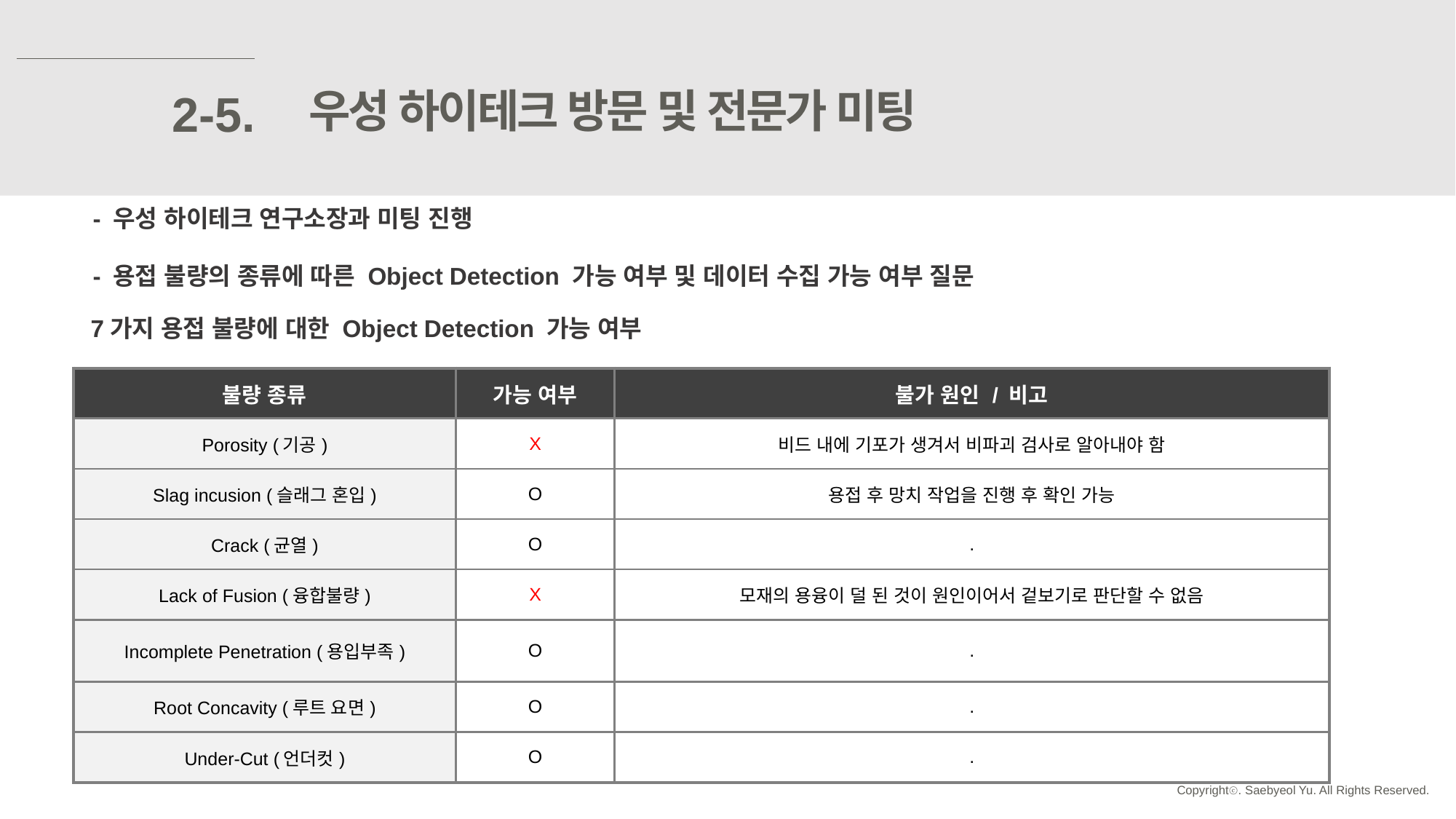

우성 하이테크 방문 및 전문가 미팅
2-5.
- 우성 하이테크 연구소장과 미팅 진행

- 용접 불량의 종류에 따른 Object Detection 가능 여부 및 데이터 수집 가능 여부 질문
7가지 용접 불량에 대한 Object Detection 가능 여부
| 불량 종류 | 가능 여부 | 불가 원인 / 비고 |
| --- | --- | --- |
| Porosity (기공) | X | 비드 내에 기포가 생겨서 비파괴 검사로 알아내야 함 |
| Slag incusion (슬래그 혼입) | O | 용접 후 망치 작업을 진행 후 확인 가능 |
| Crack (균열) | O | . |
| Lack of Fusion (융합불량) | X | 모재의 용융이 덜 된 것이 원인이어서 겉보기로 판단할 수 없음 |
| Incomplete Penetration (용입부족) | O | . |
| Root Concavity (루트 요면) | O | . |
| Under-Cut (언더컷) | O | . |